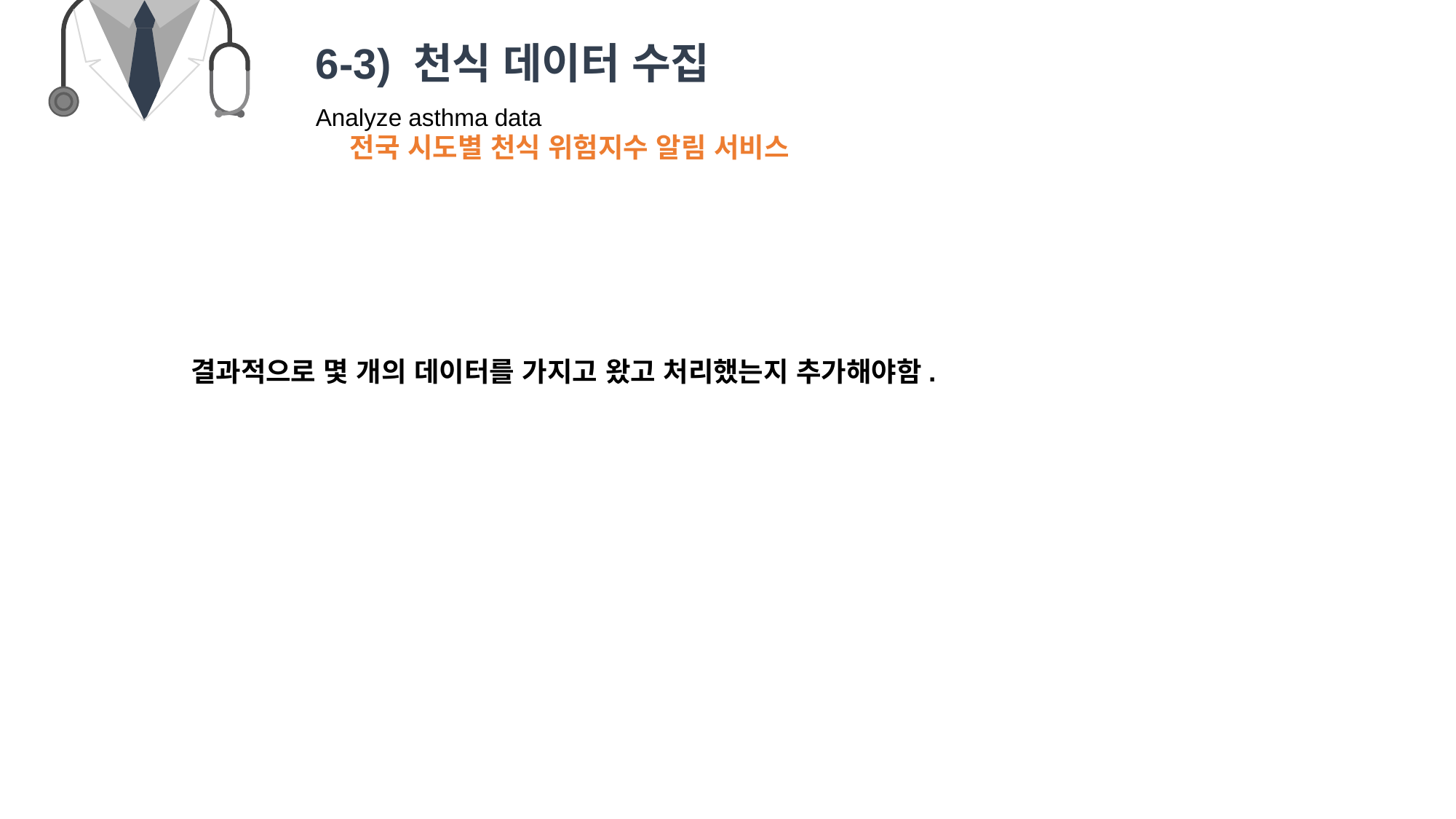

6-3) 천식 데이터 수집
Analyze asthma data
전국 시도별 천식 위험지수 알림 서비스
결과적으로 몇 개의 데이터를 가지고 왔고 처리했는지 추가해야함.